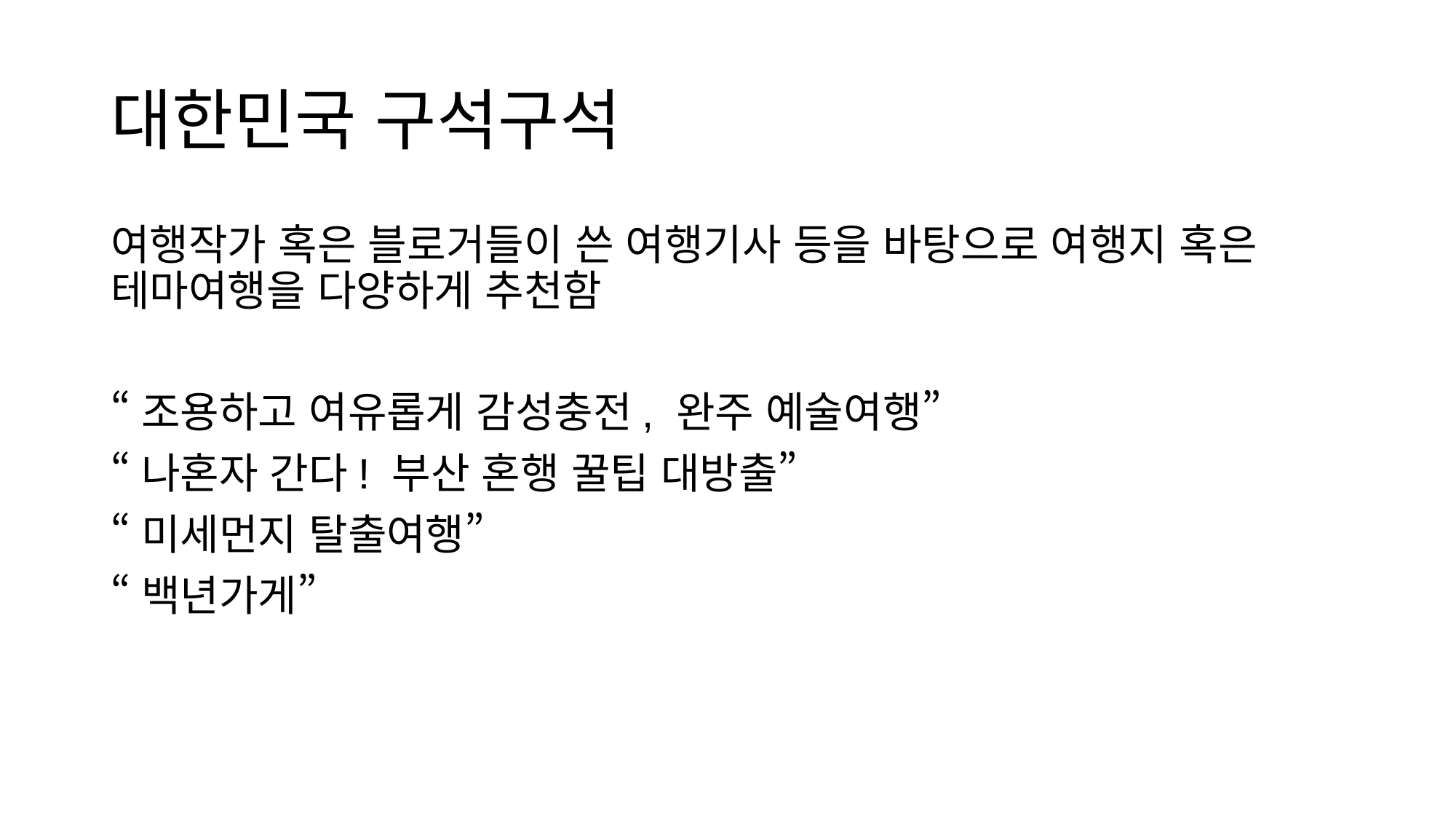

# 대한민국 구석구석
여행작가 혹은 블로거들이 쓴 여행기사 등을 바탕으로 여행지 혹은 테마여행을 다양하게 추천함

“조용하고 여유롭게 감성충전, 완주 예술여행”
“나혼자 간다! 부산 혼행 꿀팁 대방출”
“미세먼지 탈출여행”
“백년가게”